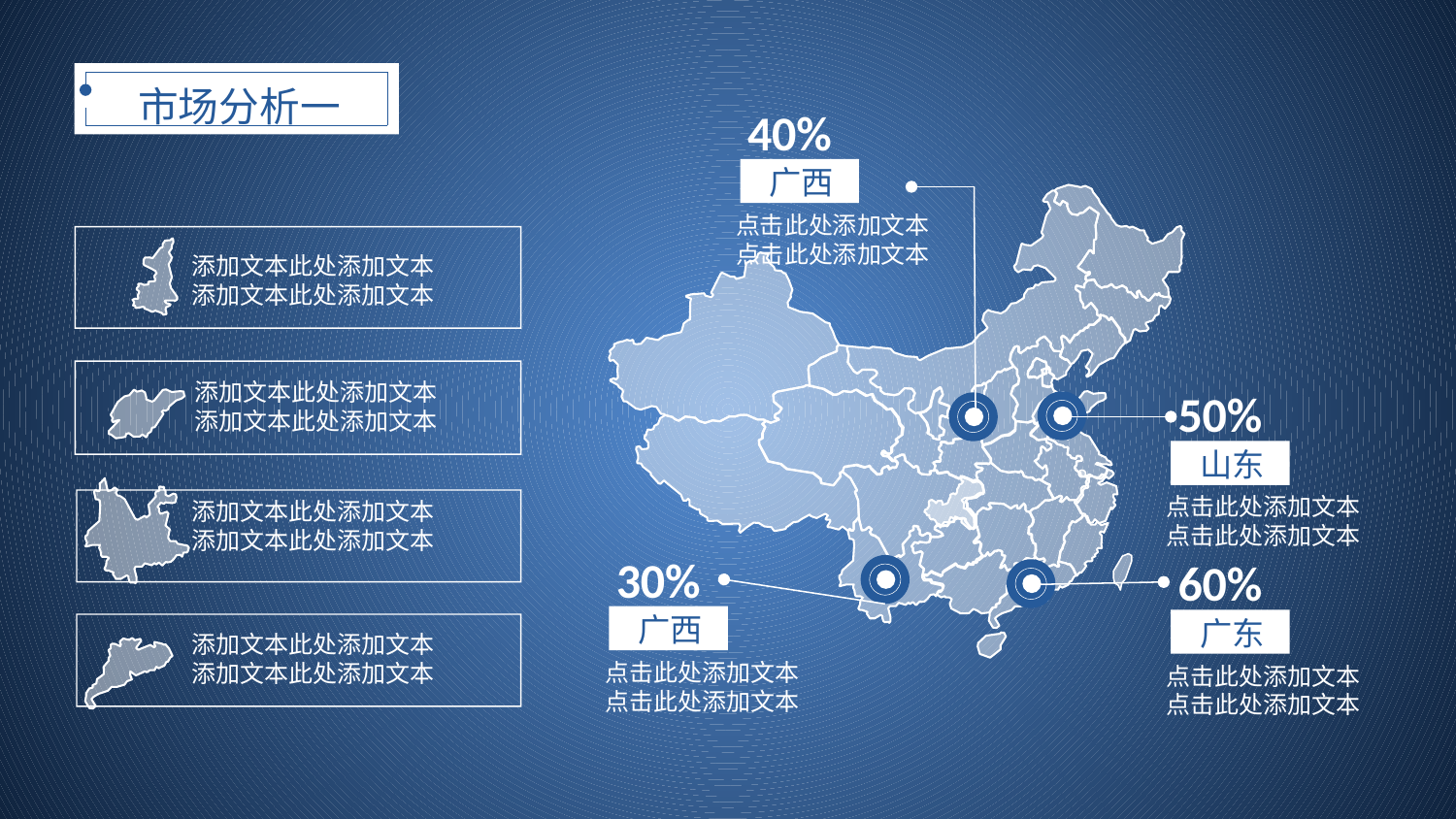

市场分析一

40%
广西

点击此处添加文本
点击此处添加文本

添加文本此处添加文本
添加文本此处添加文本

添加文本此处添加文本
添加文本此处添加文本

50%

山东

添加文本此处添加文本
添加文本此处添加文本
点击此处添加文本
点击此处添加文本
30%
60%

广西

广东

添加文本此处添加文本
添加文本此处添加文本

点击此处添加文本
点击此处添加文本
点击此处添加文本
点击此处添加文本